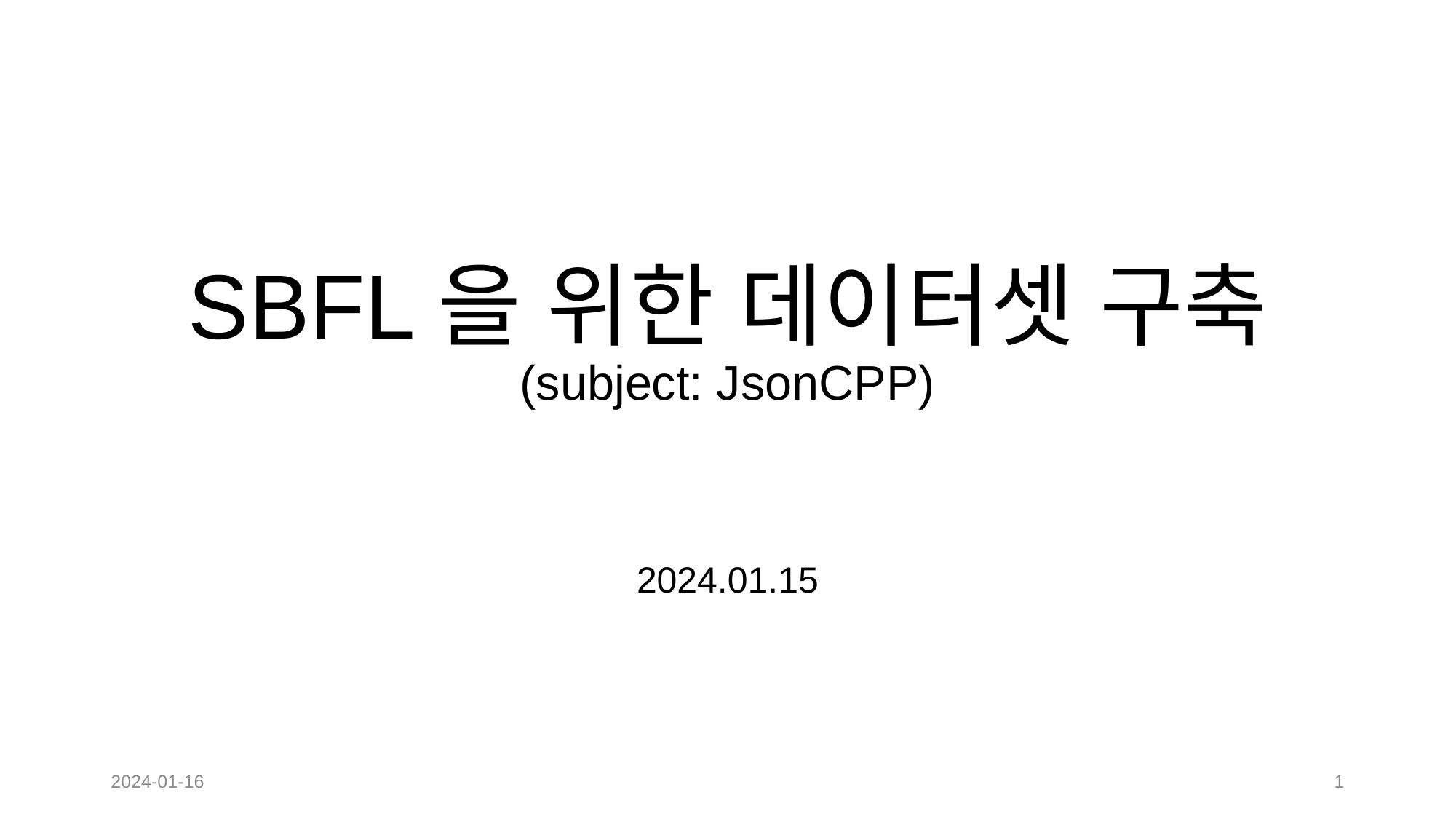

# SBFL을 위한 데이터셋 구축 (subject: JsonCPP)
2024.01.15
2024-01-16
1